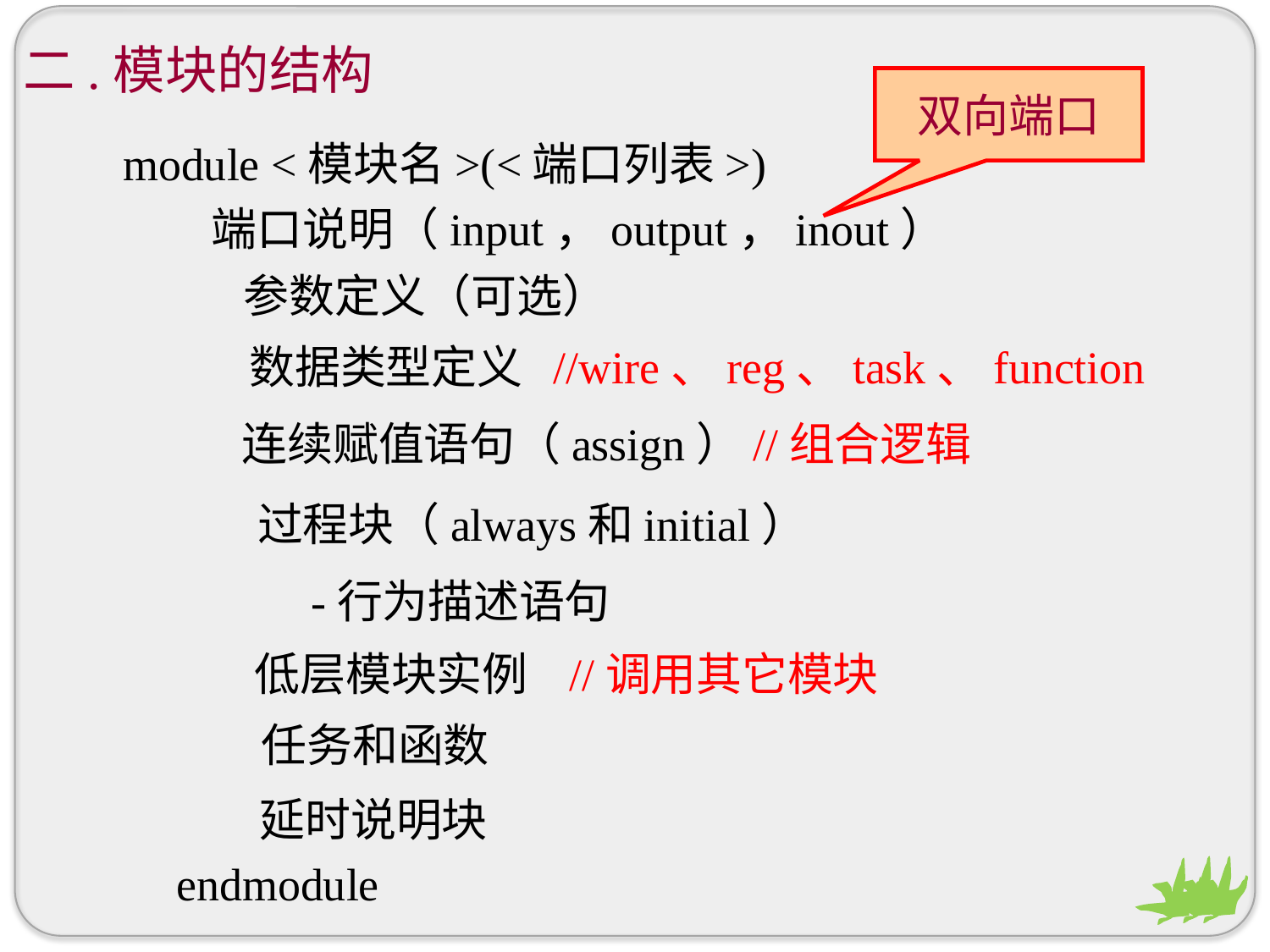

二.模块的结构
双向端口
  module <模块名>(<端口列表>)
端口说明（input，output，inout）
参数定义（可选）
数据类型定义  //wire、reg、task、function
连续赋值语句（assign）//组合逻辑
  过程块（always和initial）
       -行为描述语句
低层模块实例   //调用其它模块
任务和函数
延时说明块
endmodule
11